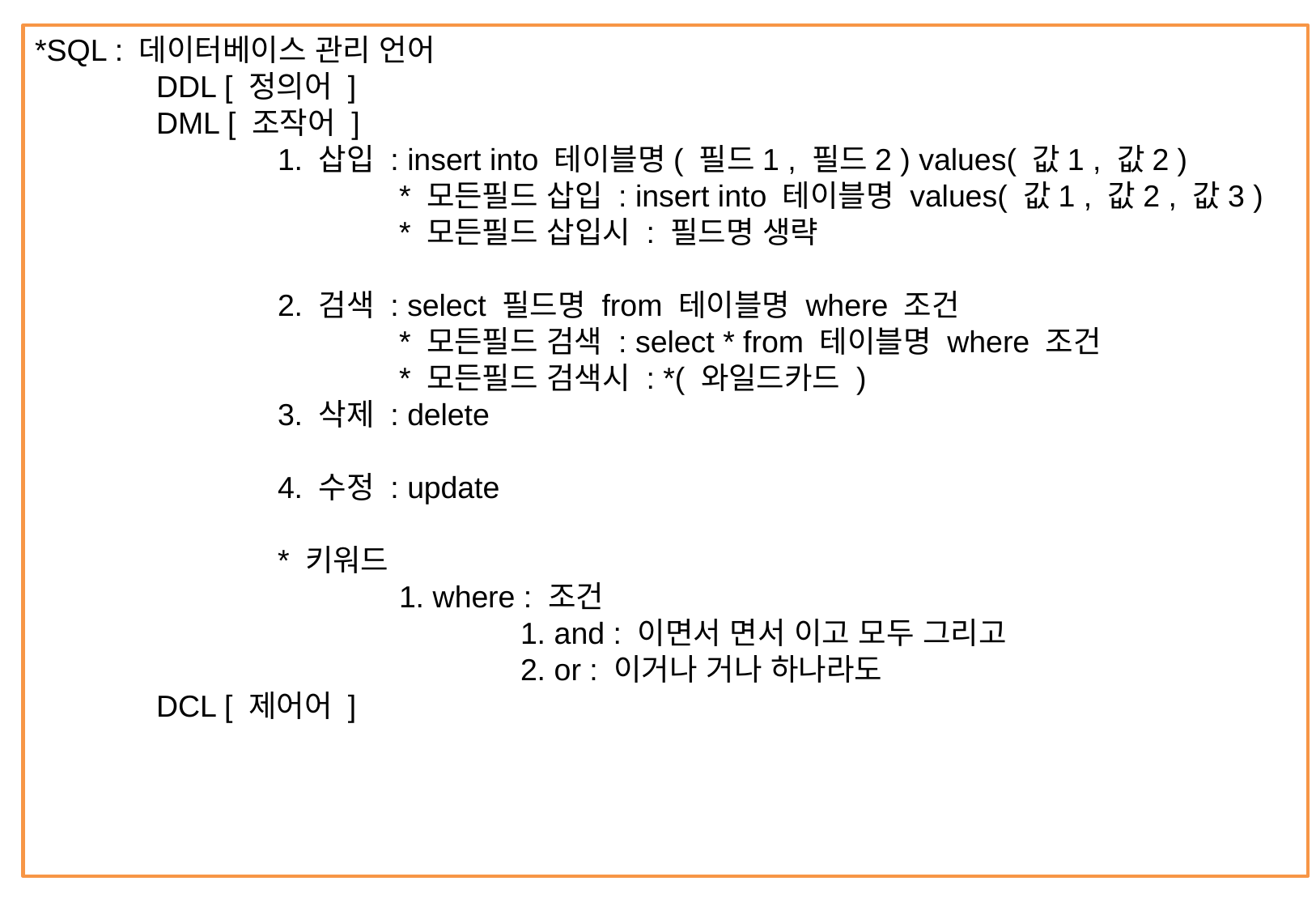

*SQL : 데이터베이스 관리 언어
	DDL [ 정의어 ]
	DML [ 조작어 ]
		1. 삽입 : insert into 테이블명( 필드1 , 필드2 ) values( 값1 , 값2 )
			* 모든필드 삽입 : insert into 테이블명 values( 값1 , 값2 , 값3 )
			* 모든필드 삽입시 : 필드명 생략

		2. 검색 : select 필드명 from 테이블명 where 조건
			* 모든필드 검색 : select * from 테이블명 where 조건
			* 모든필드 검색시 : *( 와일드카드 )
		3. 삭제 : delete

		4. 수정 : update

		* 키워드
			1. where : 조건
				1. and : 이면서 면서 이고 모두 그리고
				2. or : 이거나 거나 하나라도
	DCL [ 제어어 ]